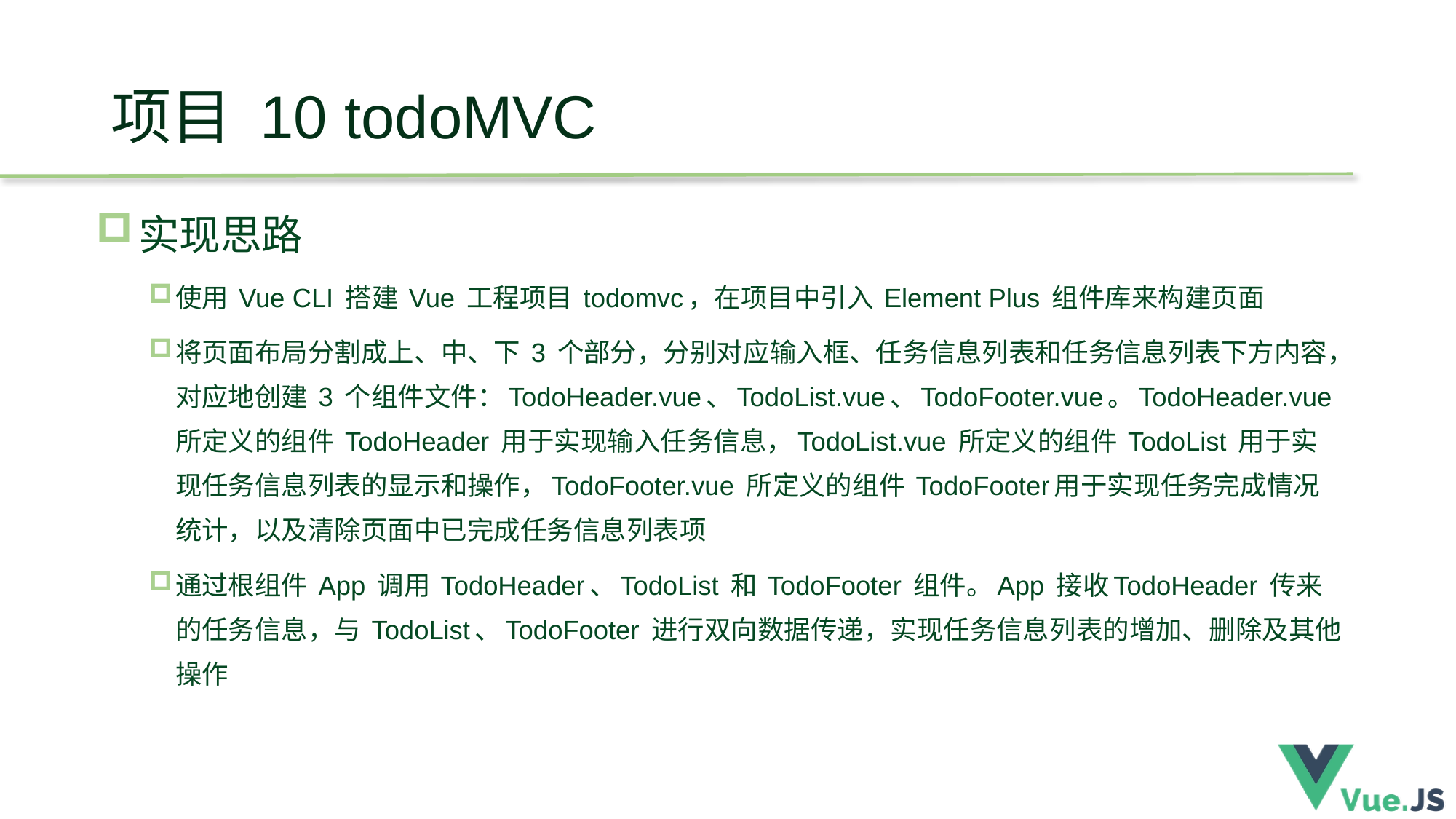

# 项目 10 todoMVC
 实现思路
使用 Vue CLI 搭建 Vue 工程项目 todomvc，在项目中引入 Element Plus 组件库来构建页面
将页面布局分割成上、中、下 3 个部分，分别对应输入框、任务信息列表和任务信息列表下方内容，对应地创建 3 个组件文件：TodoHeader.vue、TodoList.vue、TodoFooter.vue。TodoHeader.vue 所定义的组件 TodoHeader 用于实现输入任务信息，TodoList.vue 所定义的组件 TodoList 用于实现任务信息列表的显示和操作，TodoFooter.vue 所定义的组件 TodoFooter用于实现任务完成情况统计，以及清除页面中已完成任务信息列表项
通过根组件 App 调用 TodoHeader、TodoList 和 TodoFooter 组件。App 接收TodoHeader 传来的任务信息，与 TodoList、TodoFooter 进行双向数据传递，实现任务信息列表的增加、删除及其他操作